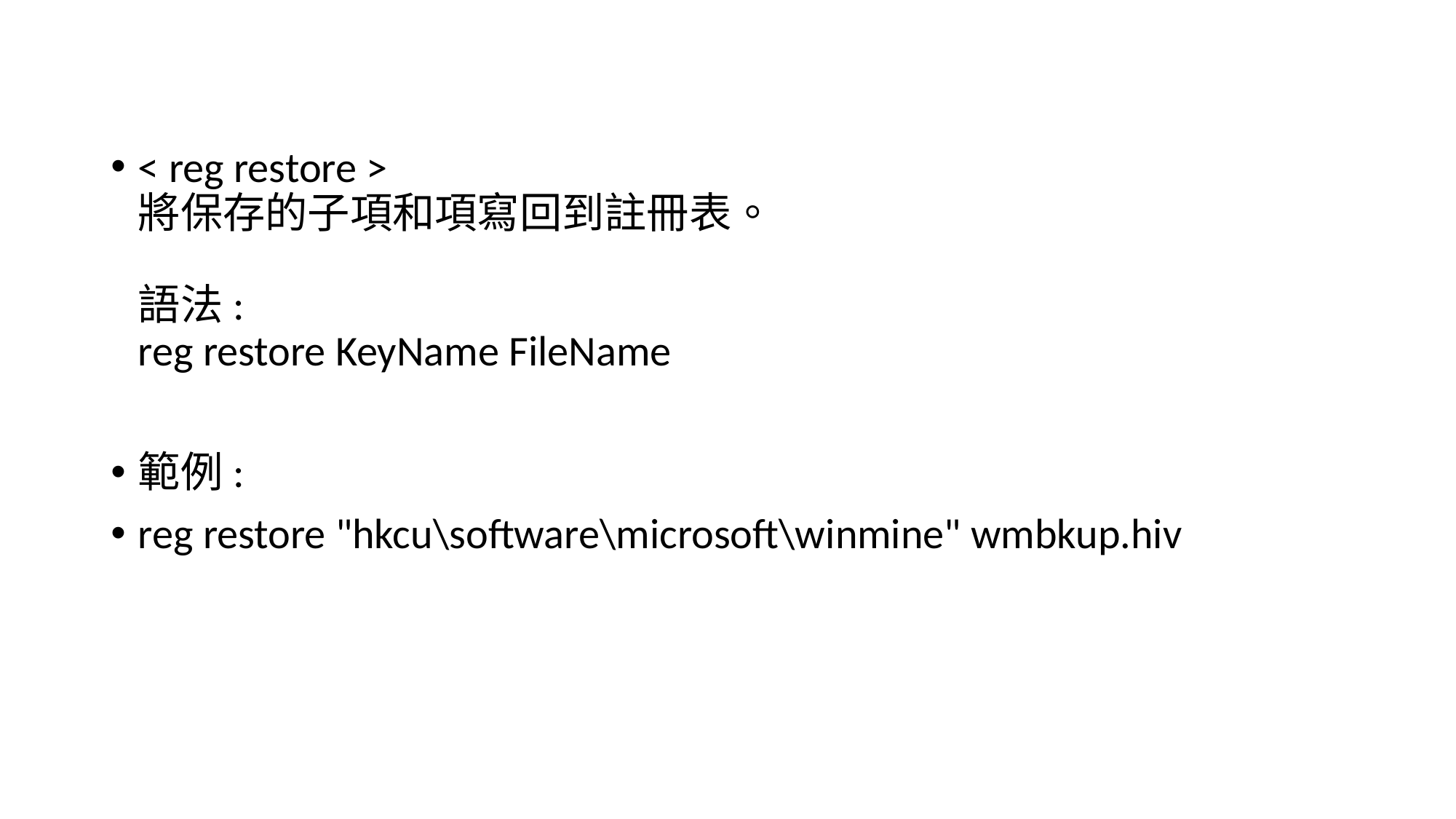

< reg restore >
將保存的子項和項寫回到註冊表。
語法:
reg restore KeyName FileName

範例:
reg restore "hkcu\software\microsoft\winmine" wmbkup.hiv